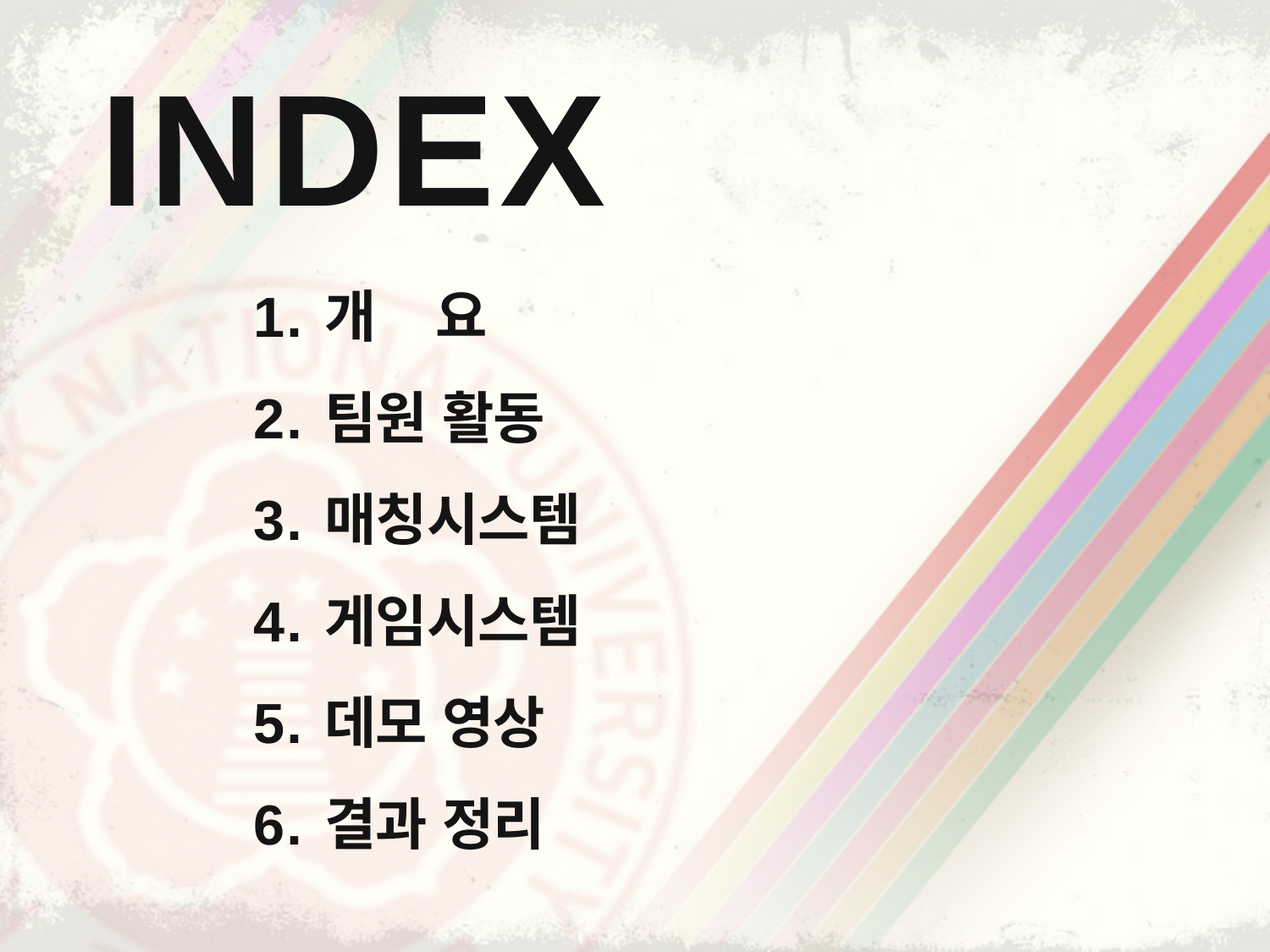

INDEX

개    요
팀원 활동
매칭시스템
게임시스템
데모 영상
결과 정리